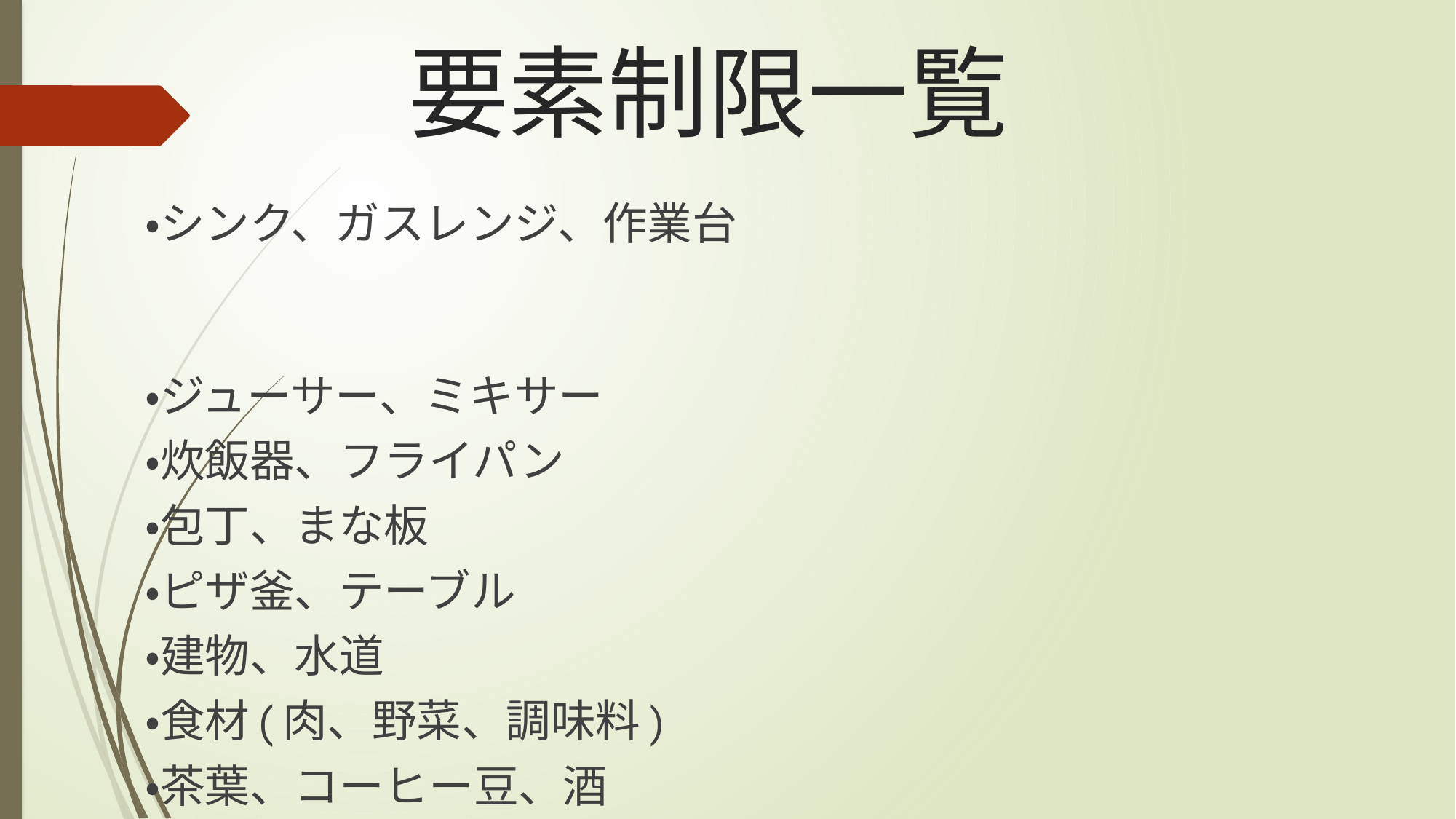

# 要素制限一覧
　　　・シンク、ガスレンジ、作業台
　　　・ジューサー、ミキサー
　　　・炊飯器、フライパン
　　　・包丁、まな板
　　　・ピザ釜、テーブル
　　　・建物、水道
　　　・食材(肉、野菜、調味料)
　　　・茶葉、コーヒー豆、酒